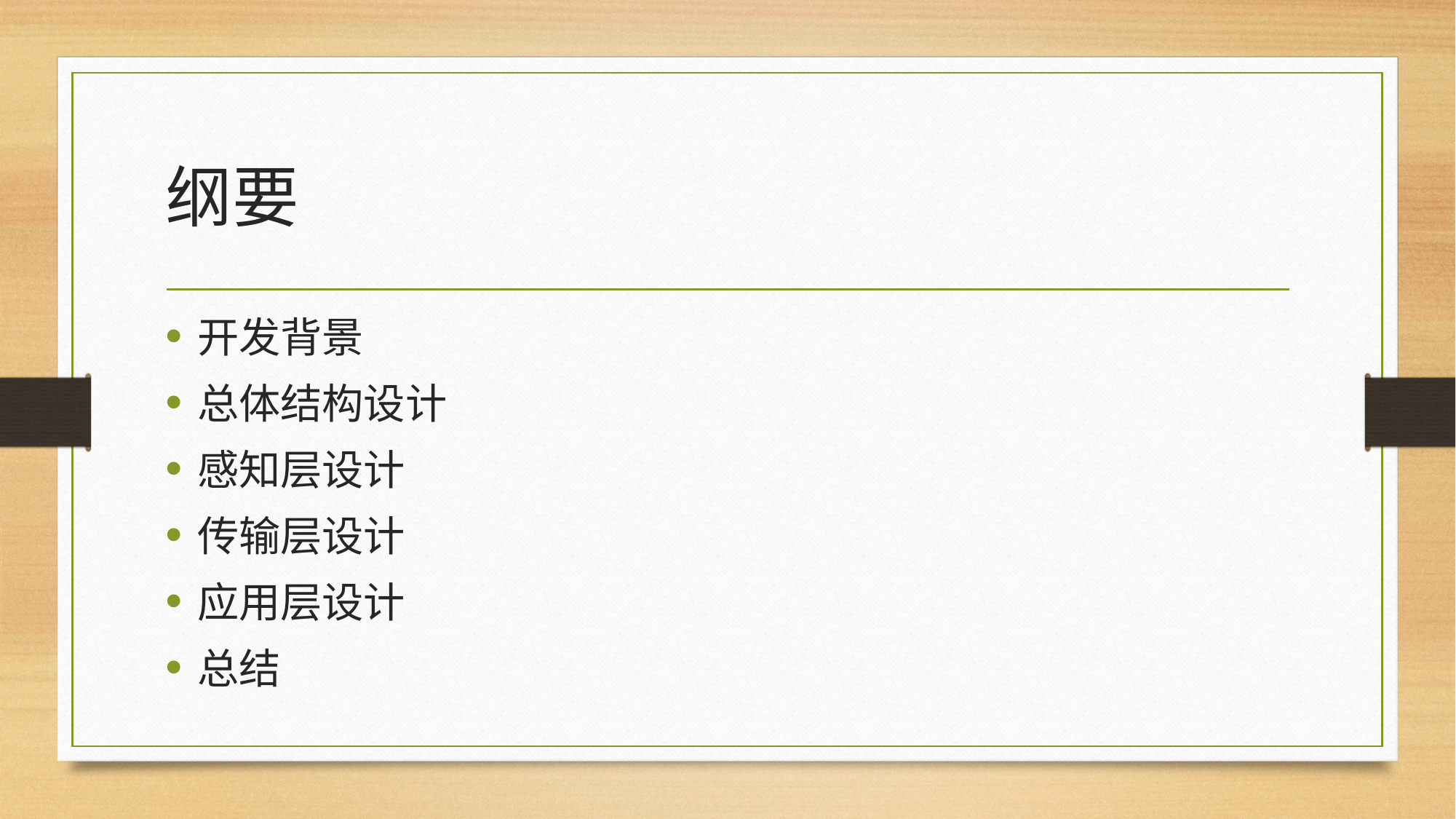

# 纲要
开发背景
总体结构设计
感知层设计
传输层设计
应用层设计
总结